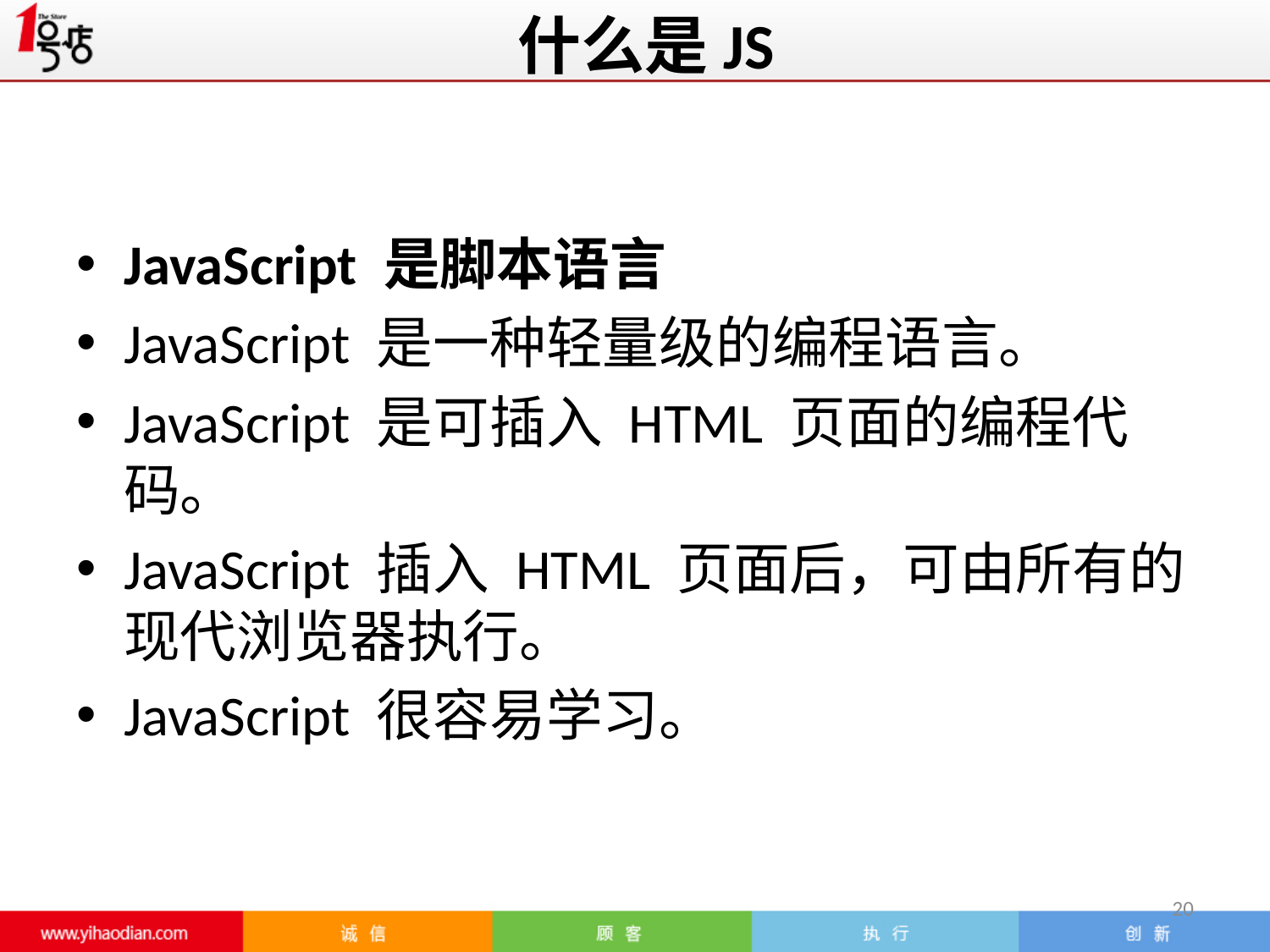

# 什么是JS
JavaScript 是脚本语言
JavaScript 是一种轻量级的编程语言。
JavaScript 是可插入 HTML 页面的编程代码。
JavaScript 插入 HTML 页面后，可由所有的现代浏览器执行。
JavaScript 很容易学习。

20